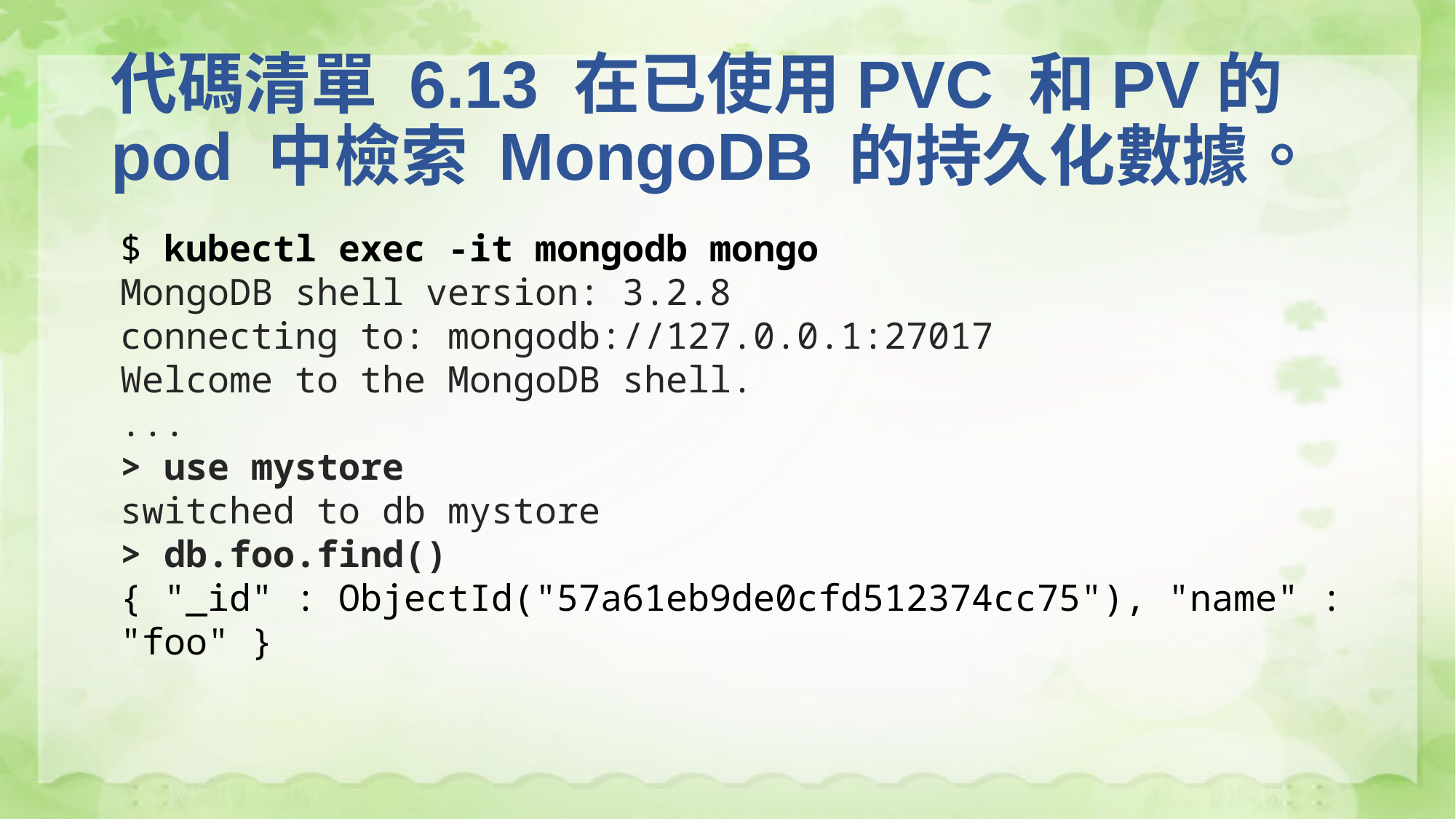

# 代碼清單 6.13 在已使用PVC 和PV的pod 中檢索 MongoDB 的持久化數據。
$ kubectl exec -it mongodb mongo
MongoDB shell version: 3.2.8
connecting to: mongodb://127.0.0.1:27017
Welcome to the MongoDB shell.
...
> use mystore
switched to db mystore
> db.foo.find()
{ "_id" : ObjectId("57a61eb9de0cfd512374cc75"), "name" : "foo" }